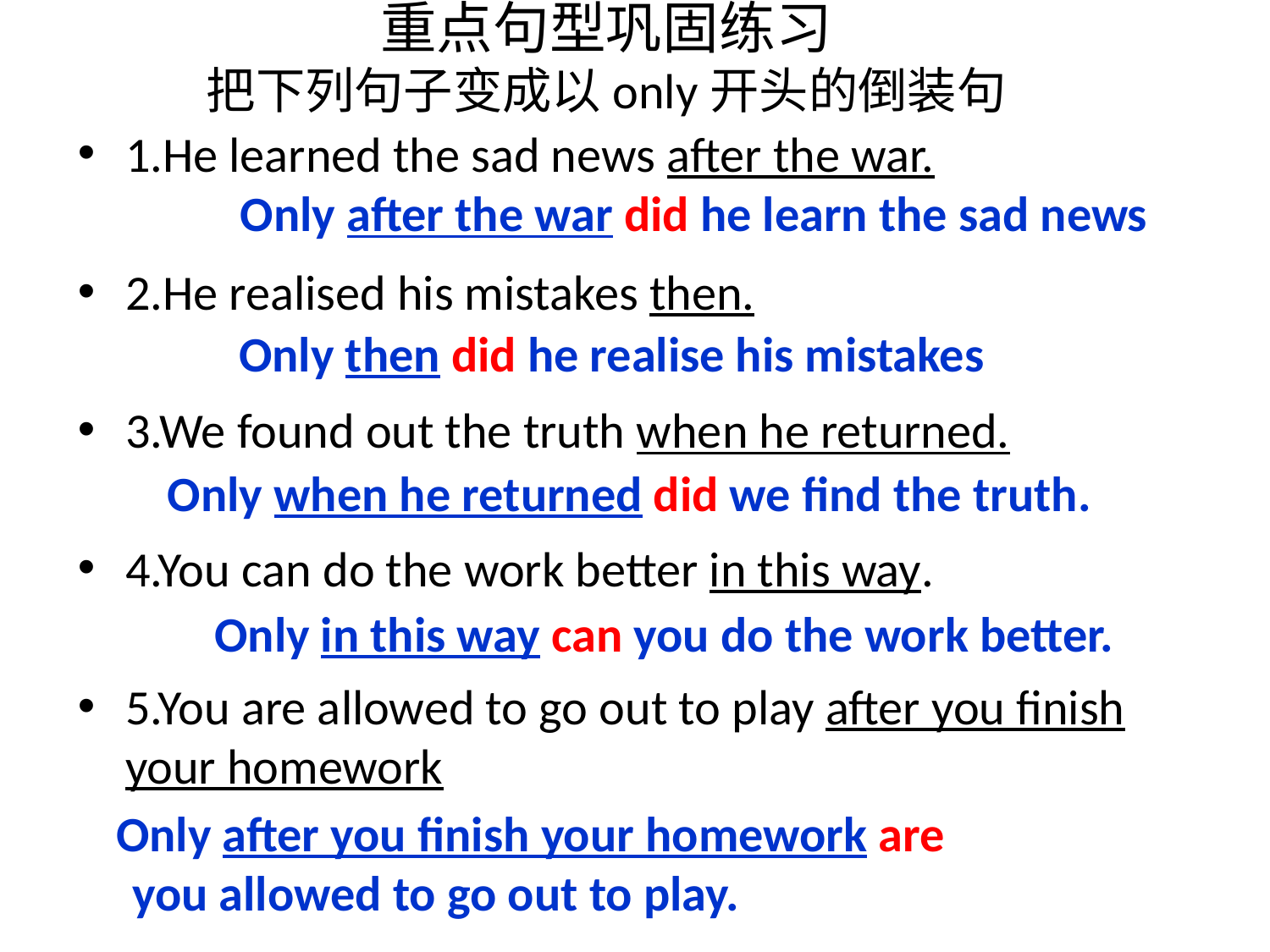

# 重点句型巩固练习 把下列句子变成以only开头的倒装句
1.He learned the sad news after the war.

2.He realised his mistakes then.

3.We found out the truth when he returned.

4.You can do the work better in this way.

5.You are allowed to go out to play after you finish your homework
Only after the war did he learn the sad news
Only then did he realise his mistakes
Only when he returned did we find the truth.
Only in this way can you do the work better.
   Only after you finish your homework are
    you allowed to go out to play.